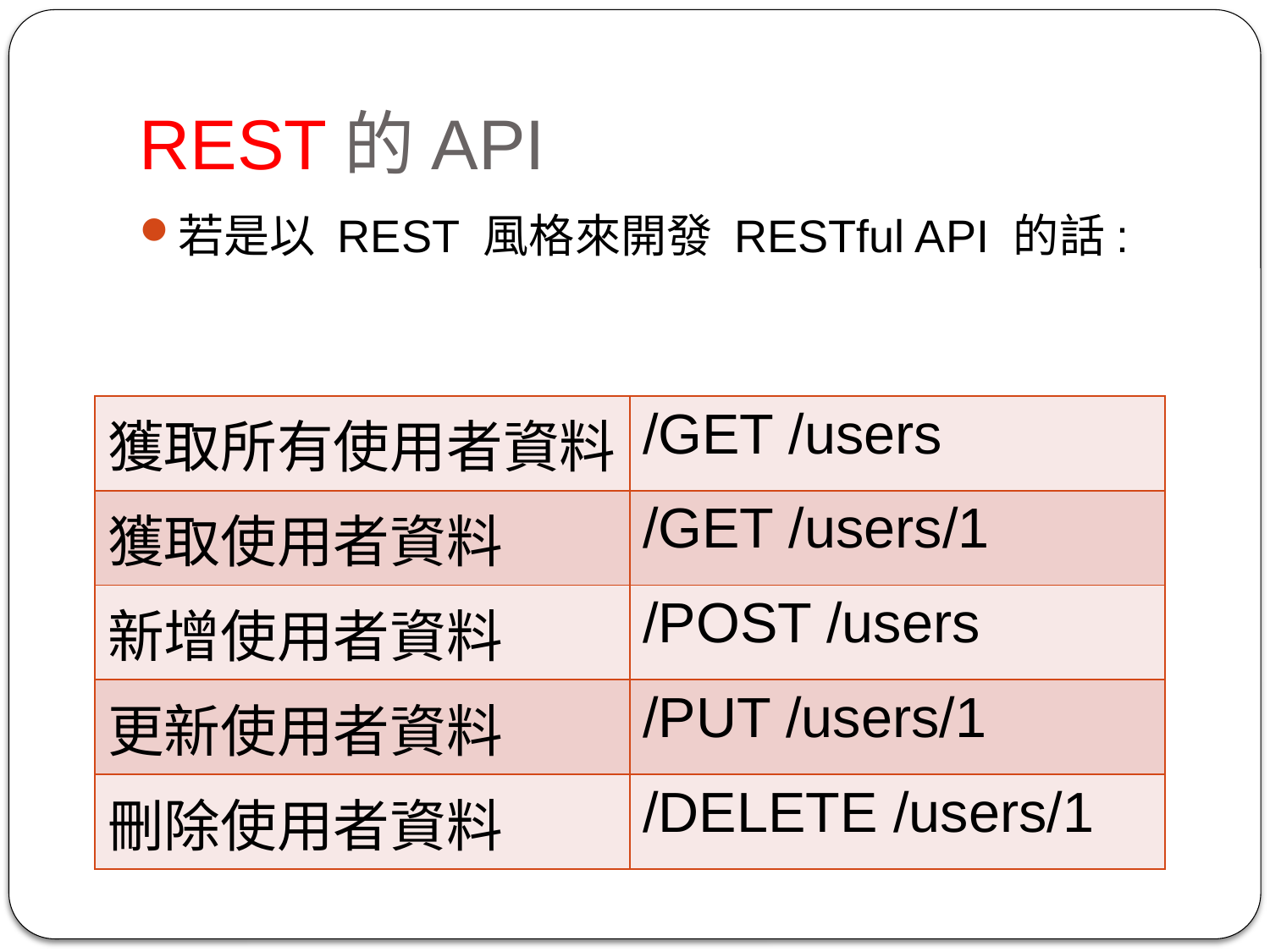

# REST的API
若是以 REST 風格來開發 RESTful API 的話:
| 獲取所有使用者資料 | /GET /users |
| --- | --- |
| 獲取使用者資料 | /GET /users/1 |
| 新增使用者資料 | /POST /users |
| 更新使用者資料 | /PUT /users/1 |
| 刪除使用者資料 | /DELETE /users/1 |